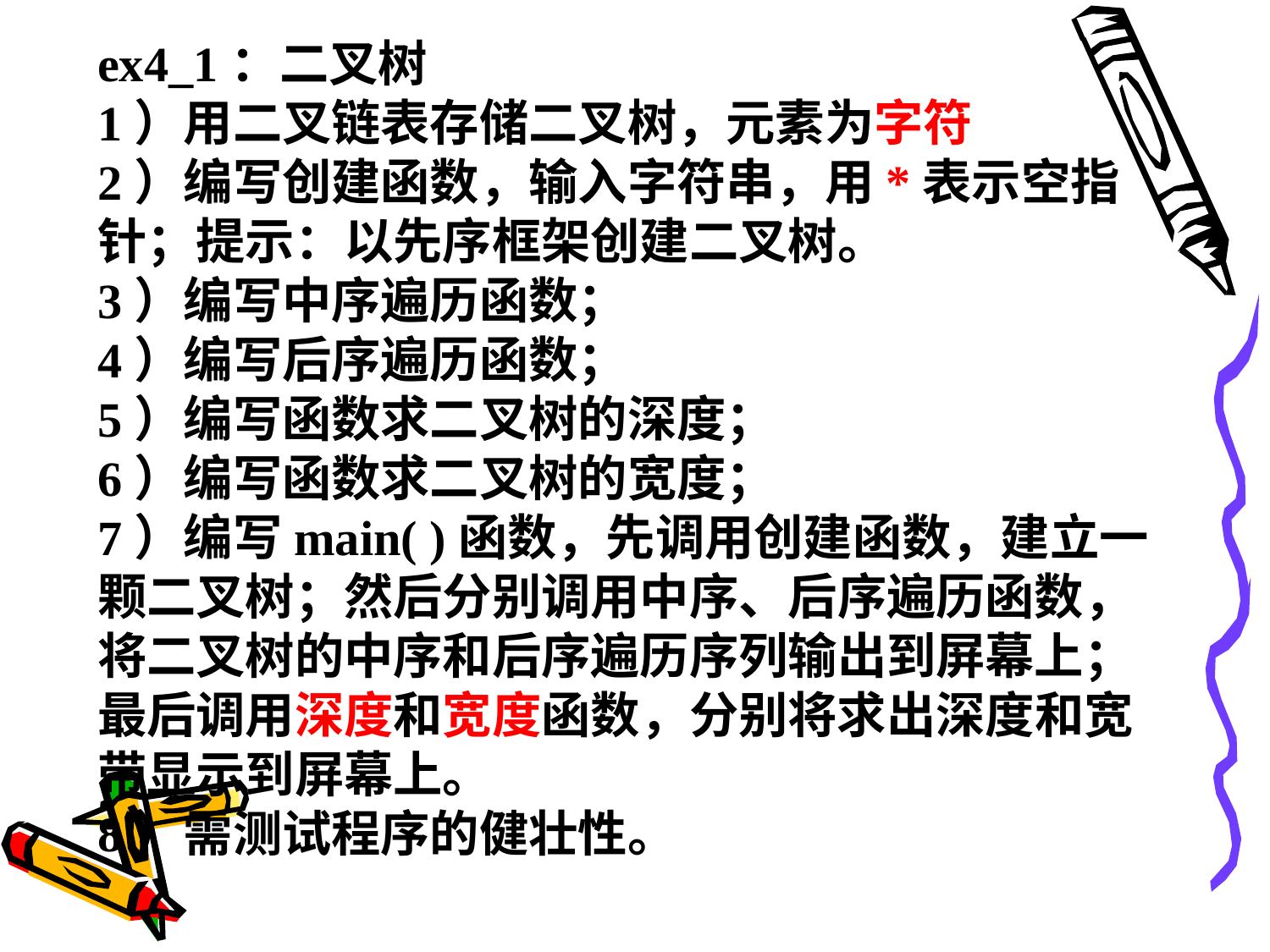

ex4_1：二叉树
1）用二叉链表存储二叉树，元素为字符
2）编写创建函数，输入字符串，用*表示空指针；提示：以先序框架创建二叉树。
3）编写中序遍历函数；
4）编写后序遍历函数；
5）编写函数求二叉树的深度；
6）编写函数求二叉树的宽度；
7）编写main( )函数，先调用创建函数，建立一颗二叉树；然后分别调用中序、后序遍历函数，将二叉树的中序和后序遍历序列输出到屏幕上；最后调用深度和宽度函数，分别将求出深度和宽带显示到屏幕上。
8）需测试程序的健壮性。